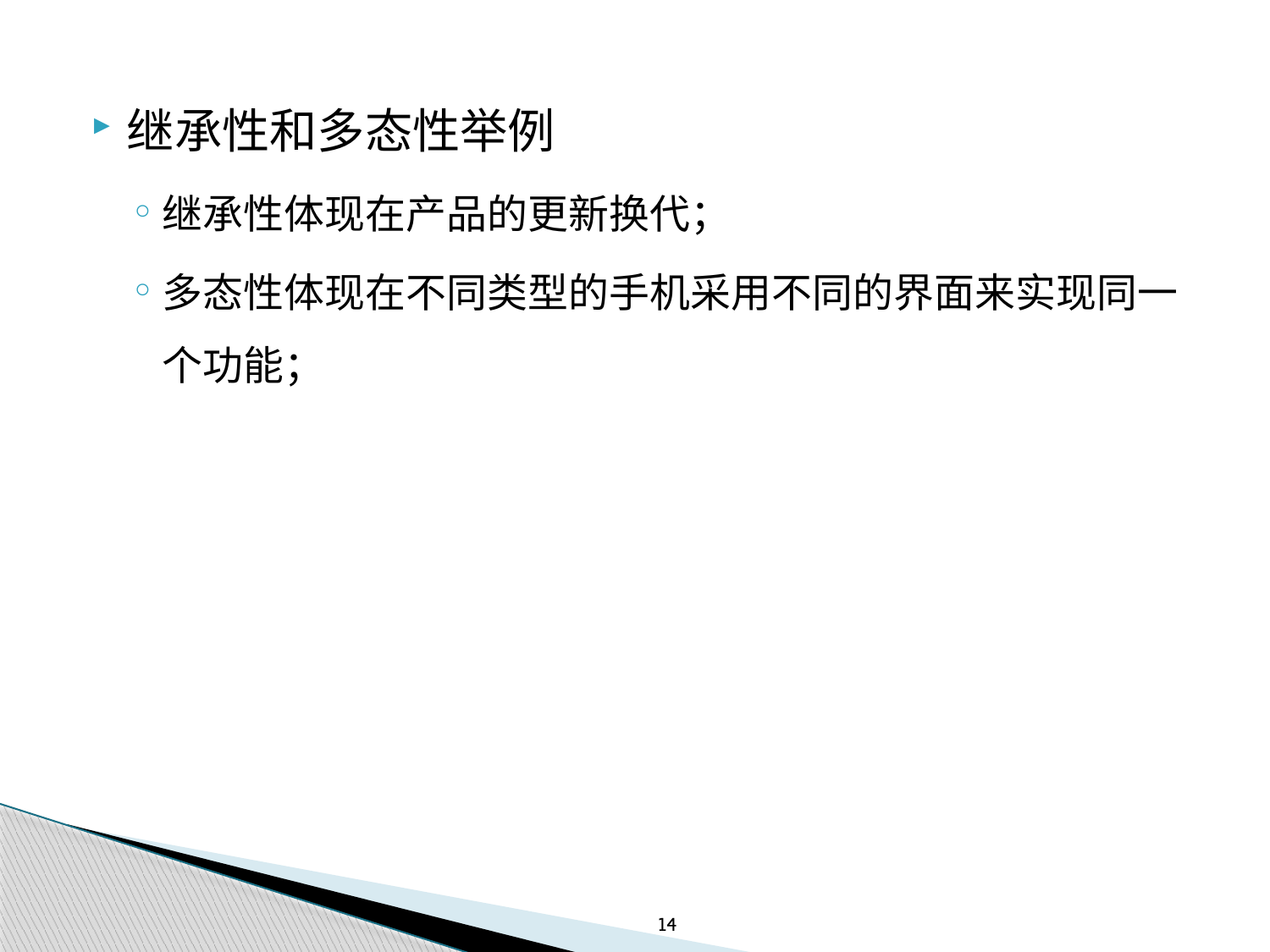

继承性和多态性举例
继承性体现在产品的更新换代；
多态性体现在不同类型的手机采用不同的界面来实现同一个功能；
14